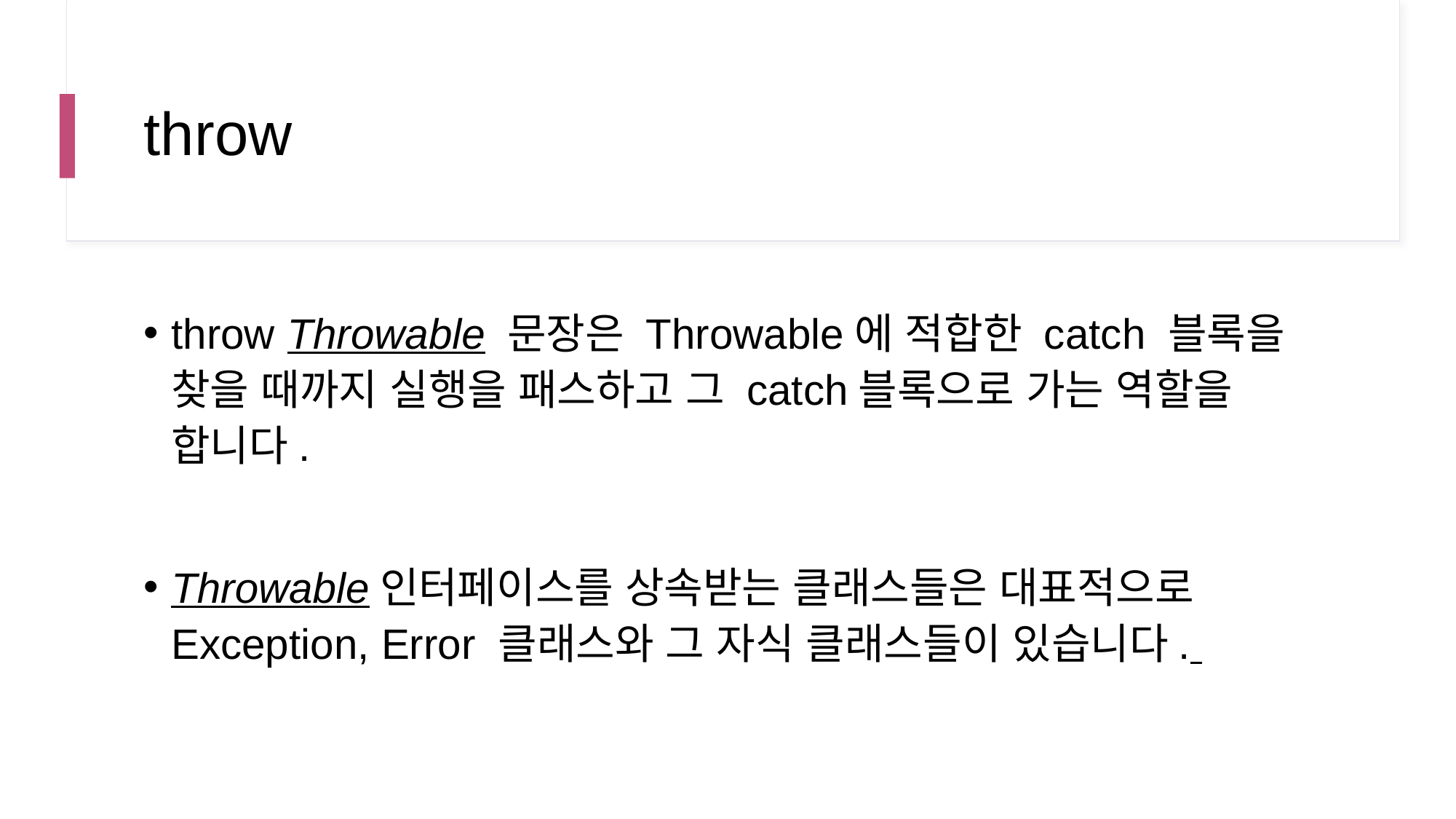

# throw
throw Throwable 문장은 Throwable에 적합한 catch 블록을 찾을 때까지 실행을 패스하고 그 catch블록으로 가는 역할을 합니다.

Throwable인터페이스를 상속받는 클래스들은 대표적으로 Exception, Error 클래스와 그 자식 클래스들이 있습니다.